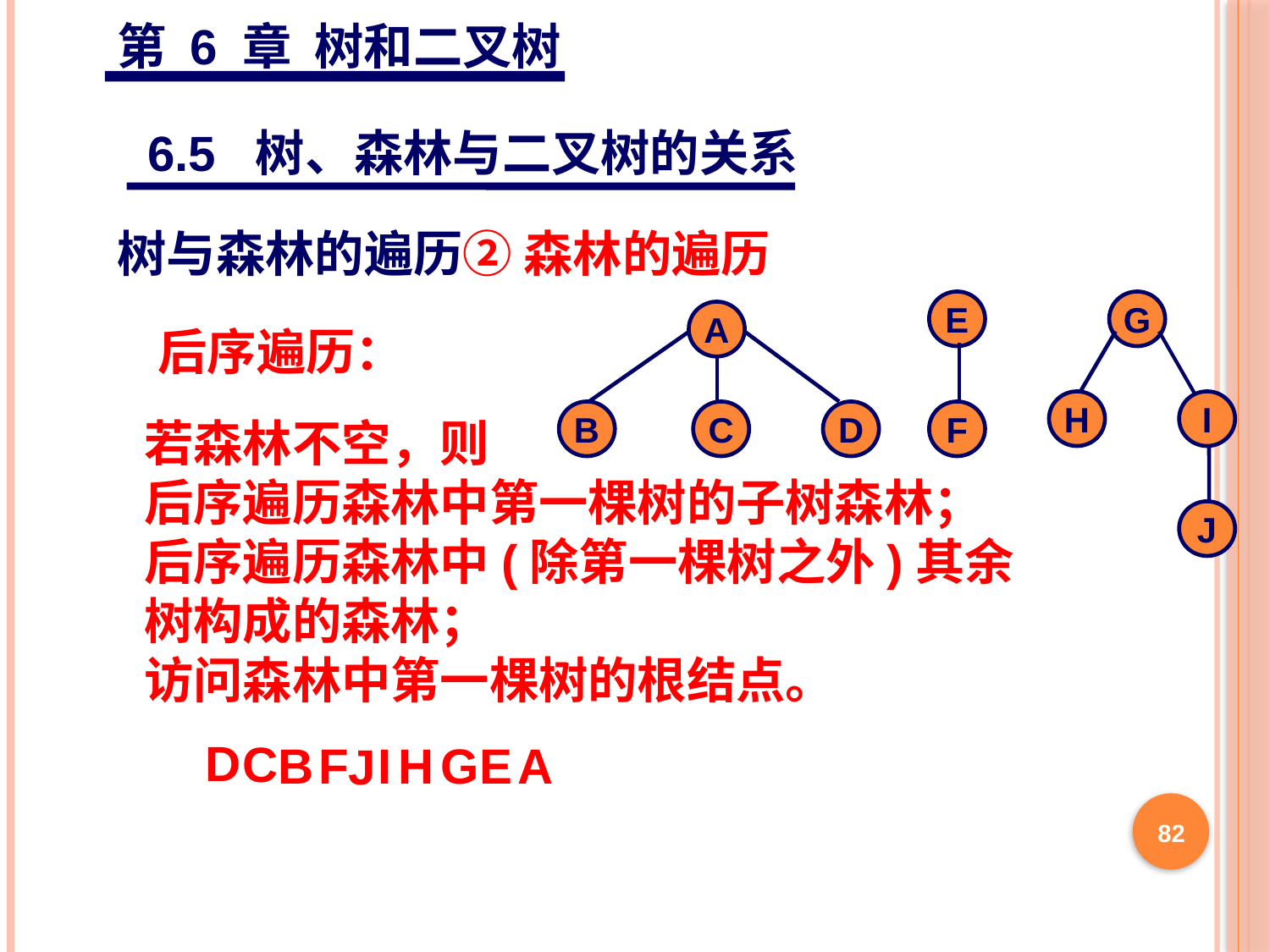

第 6 章  树和二叉树

6.5  树、森林与二叉树的关系

树与森林的遍历
②森林的遍历
E

F
G

H
I

J
A

B
C
D
后序遍历：
若森林不空，则
后序遍历森林中第一棵树的子树森林；
后序遍历森林中(除第一棵树之外)其余
树构成的森林；
访问森林中第一棵树的根结点。
D
C
B
F
I
H
G
E
A
J
82